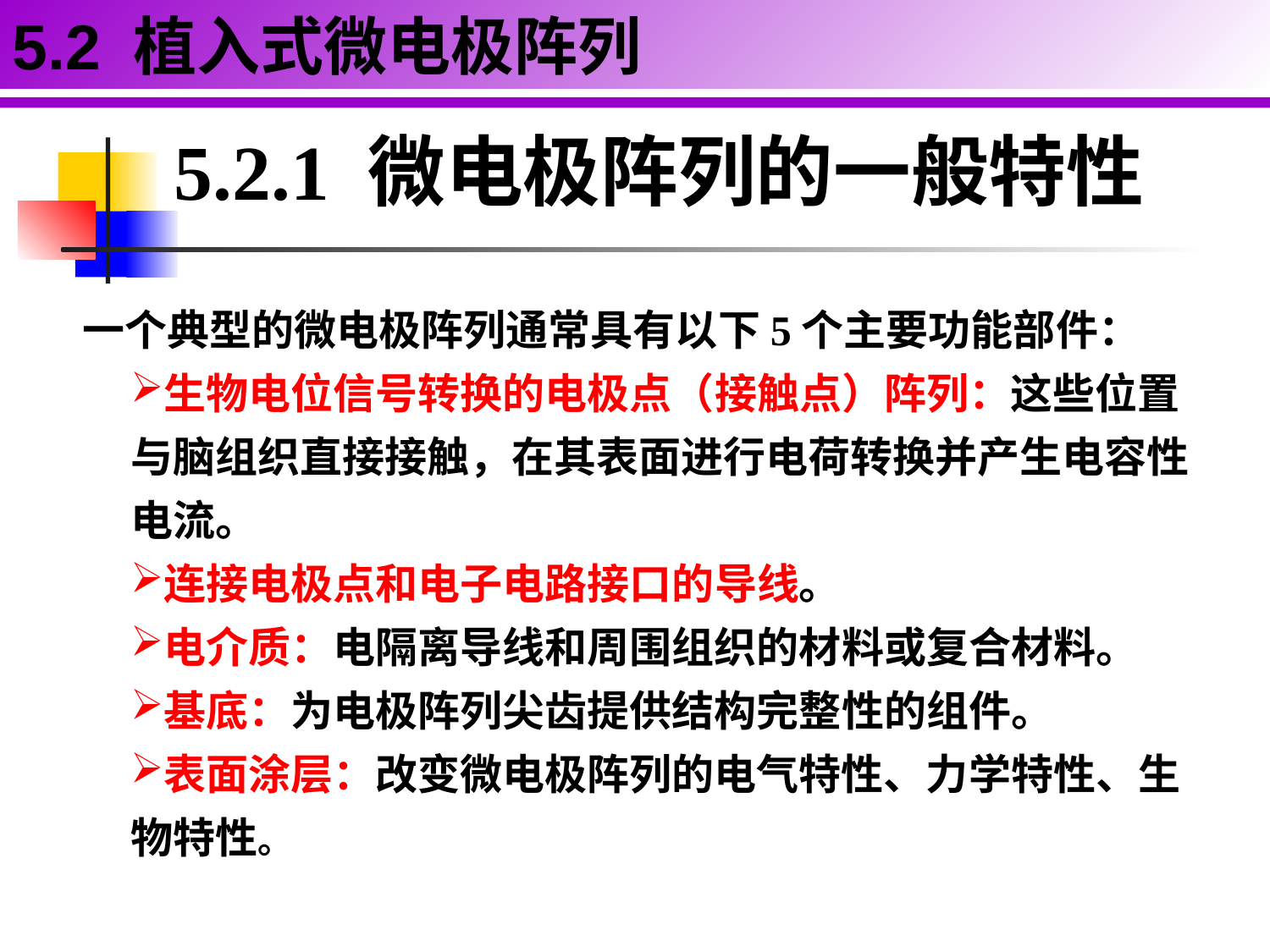

5.2 植入式微电极阵列

5.2.1 微电极阵列的一般特性
一个典型的微电极阵列通常具有以下5个主要功能部件：
生物电位信号转换的电极点（接触点）阵列：这些位置与脑组织直接接触，在其表面进行电荷转换并产生电容性电流。
连接电极点和电子电路接口的导线。
电介质：电隔离导线和周围组织的材料或复合材料。
基底：为电极阵列尖齿提供结构完整性的组件。
表面涂层：改变微电极阵列的电气特性、力学特性、生物特性。